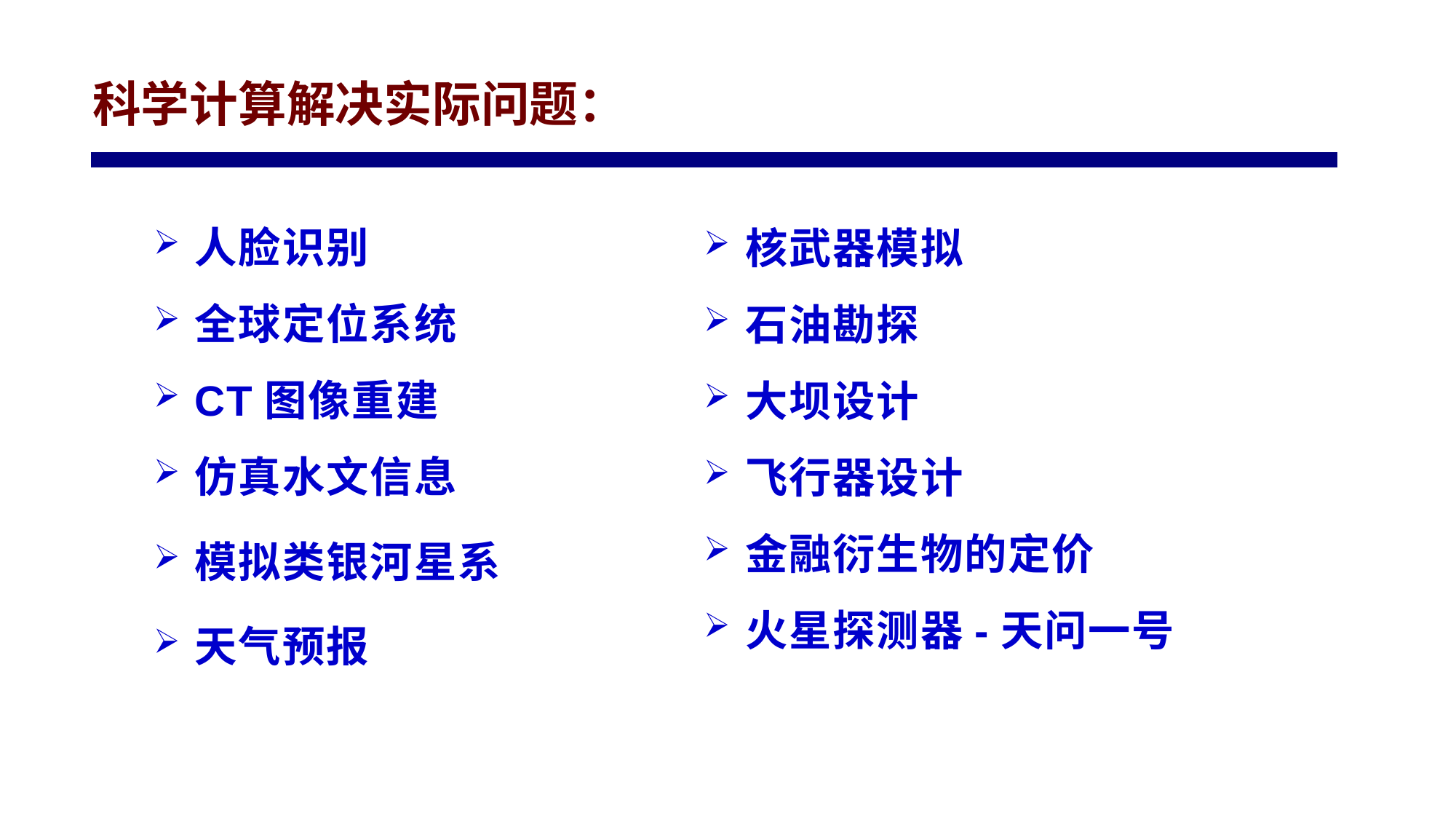

#
科学计算解决实际问题：

人脸识别
全球定位系统
CT图像重建
仿真水文信息
模拟类银河星系
天气预报

核武器模拟
石油勘探
大坝设计
飞行器设计
金融衍生物的定价
火星探测器-天问一号